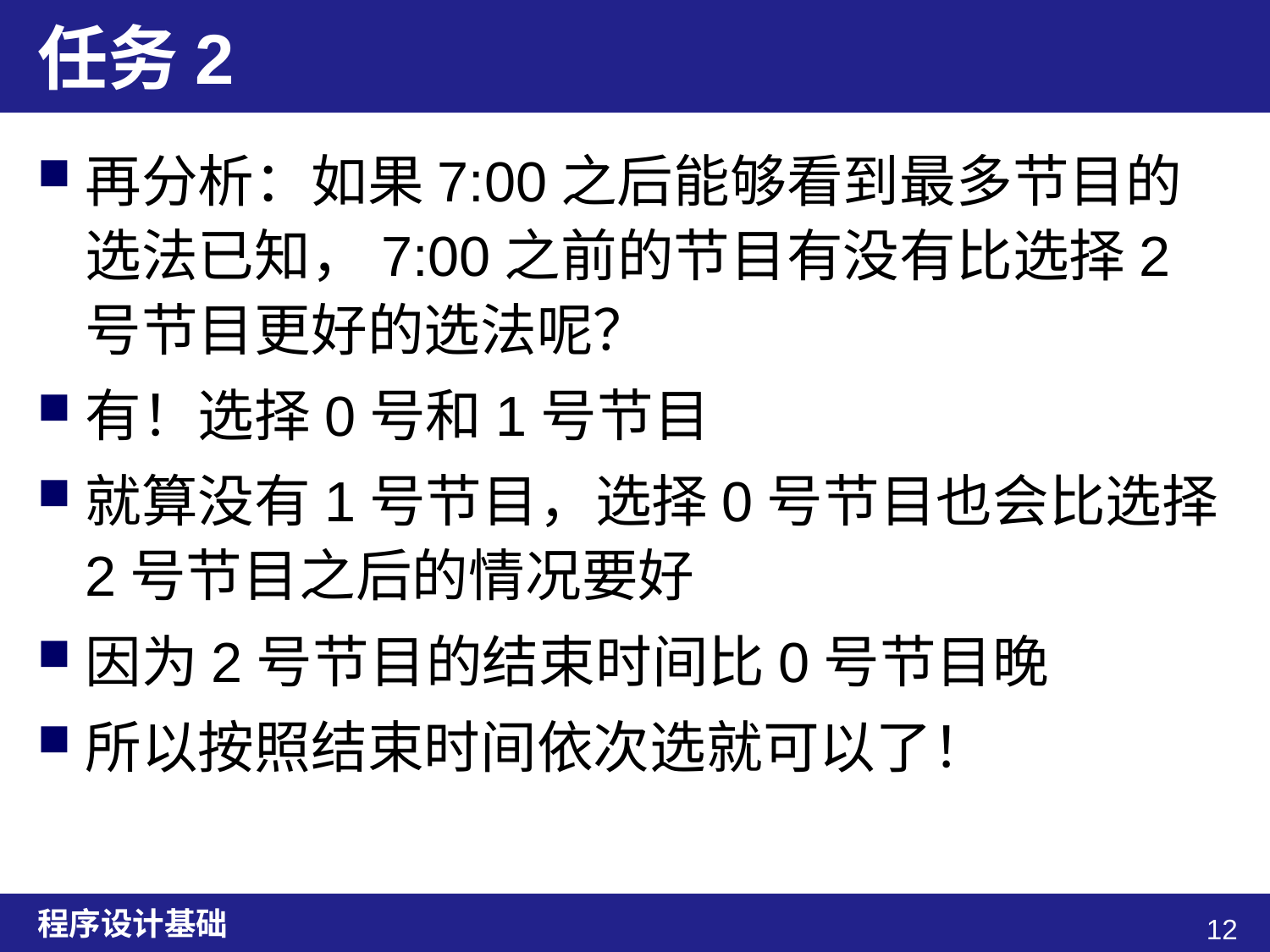

# 任务2
再分析：如果7:00之后能够看到最多节目的选法已知，7:00之前的节目有没有比选择2号节目更好的选法呢？
有！选择0号和1号节目
就算没有1号节目，选择0号节目也会比选择2号节目之后的情况要好
因为2号节目的结束时间比0号节目晚
所以按照结束时间依次选就可以了！